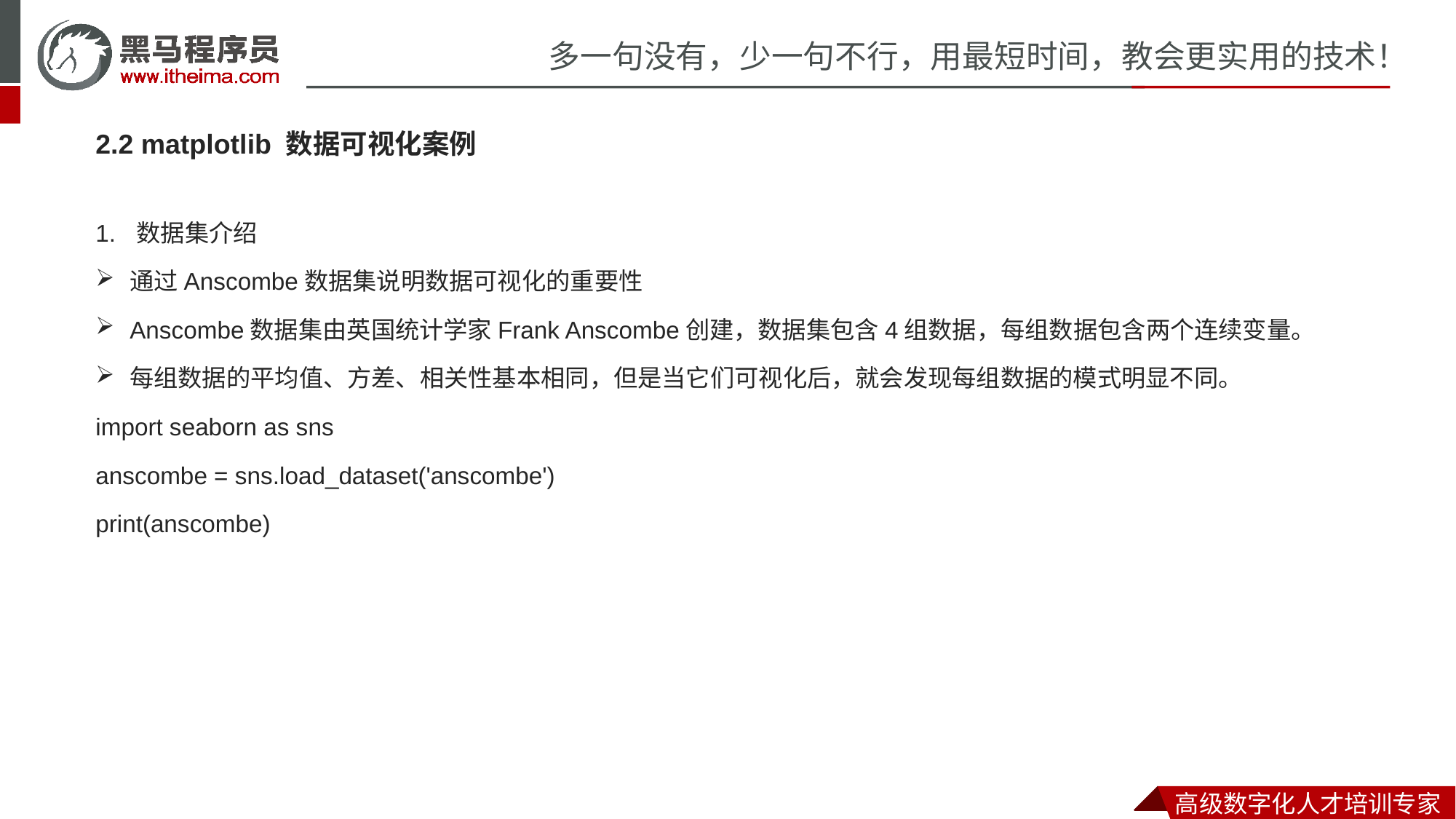

2.2 matplotlib 数据可视化案例
数据集介绍
通过Anscombe数据集说明数据可视化的重要性
Anscombe数据集由英国统计学家Frank Anscombe创建，数据集包含4组数据，每组数据包含两个连续变量。
每组数据的平均值、方差、相关性基本相同，但是当它们可视化后，就会发现每组数据的模式明显不同。
import seaborn as sns
anscombe = sns.load_dataset('anscombe')
print(anscombe)